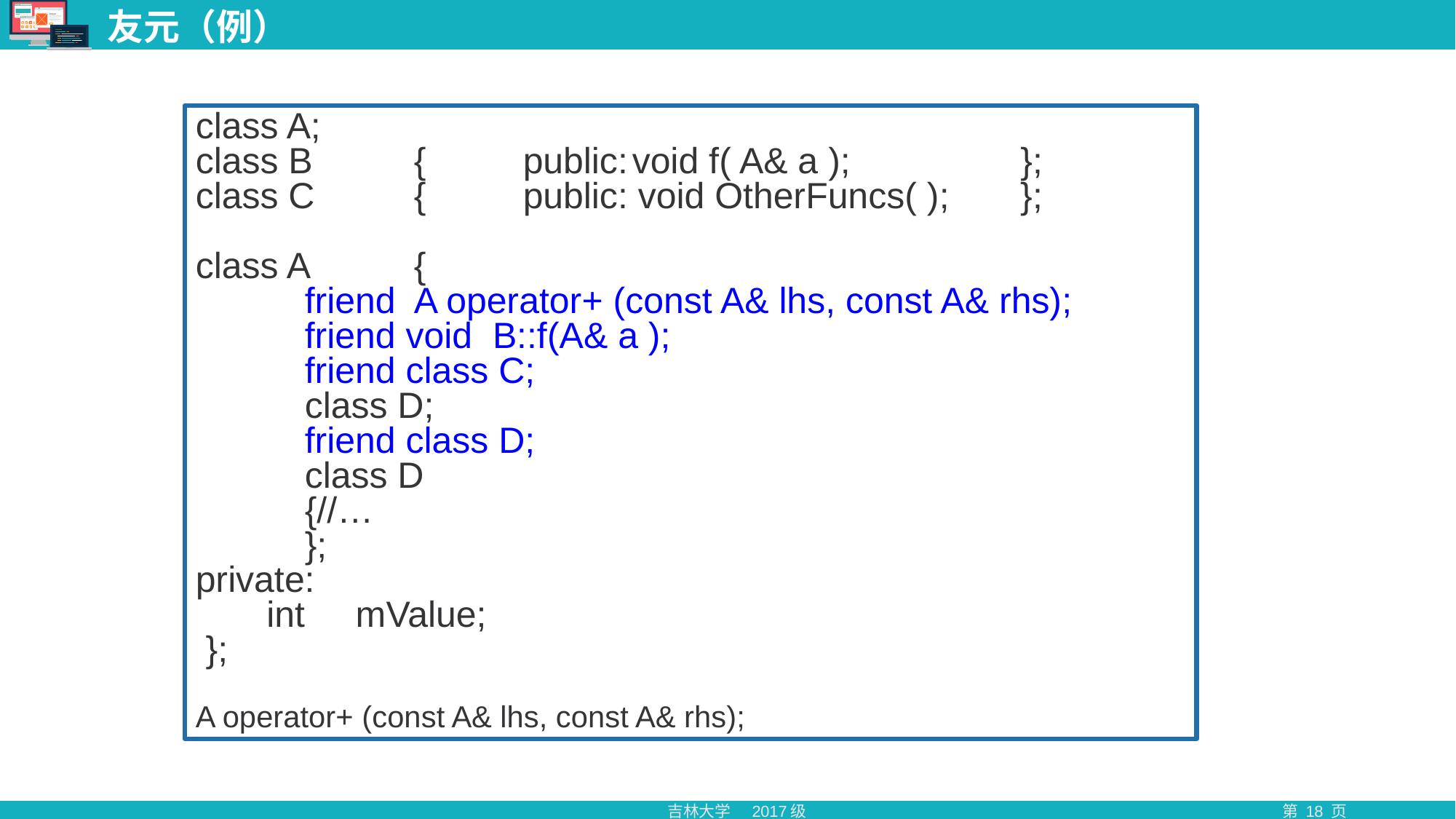

# 友元（例）
class A;
class B 	{	public:	void f( A& a ); 	      };
class C 	{	public: void OtherFuncs( );       };

class A	{
	friend  A operator+ (const A& lhs, const A& rhs);
	friend void  B::f(A& a );
	friend class C;
	class D;
	friend class D;
	class D
	{//…
	};
private:
       int     mValue;
 };

A operator+ (const A& lhs, const A& rhs);